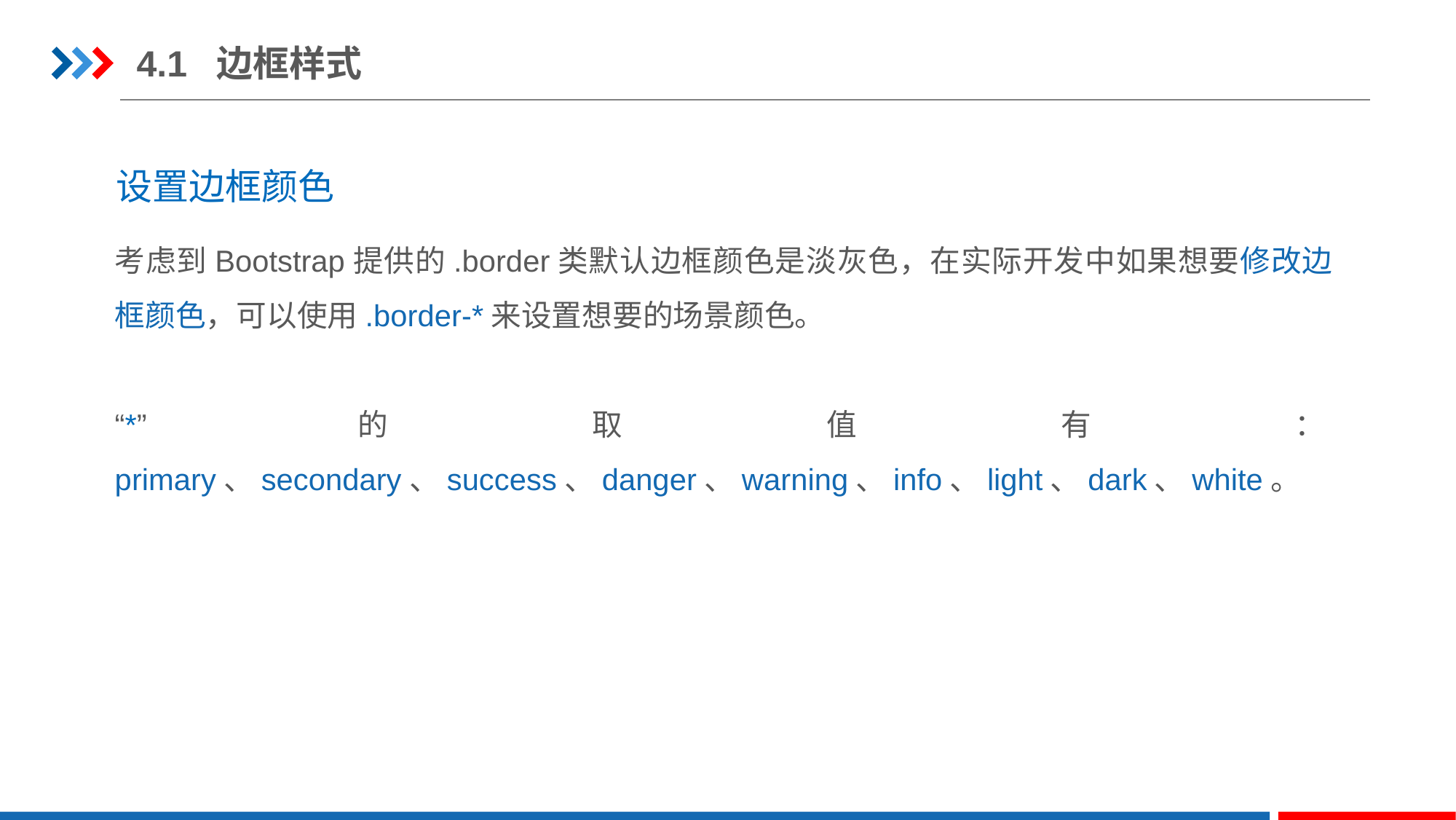

4.1  边框样式
设置边框颜色
考虑到Bootstrap提供的.border类默认边框颜色是淡灰色，在实际开发中如果想要修改边框颜色，可以使用.border-*来设置想要的场景颜色。

“*”的取值有：primary、secondary、success、danger、warning、info、light、dark、white。